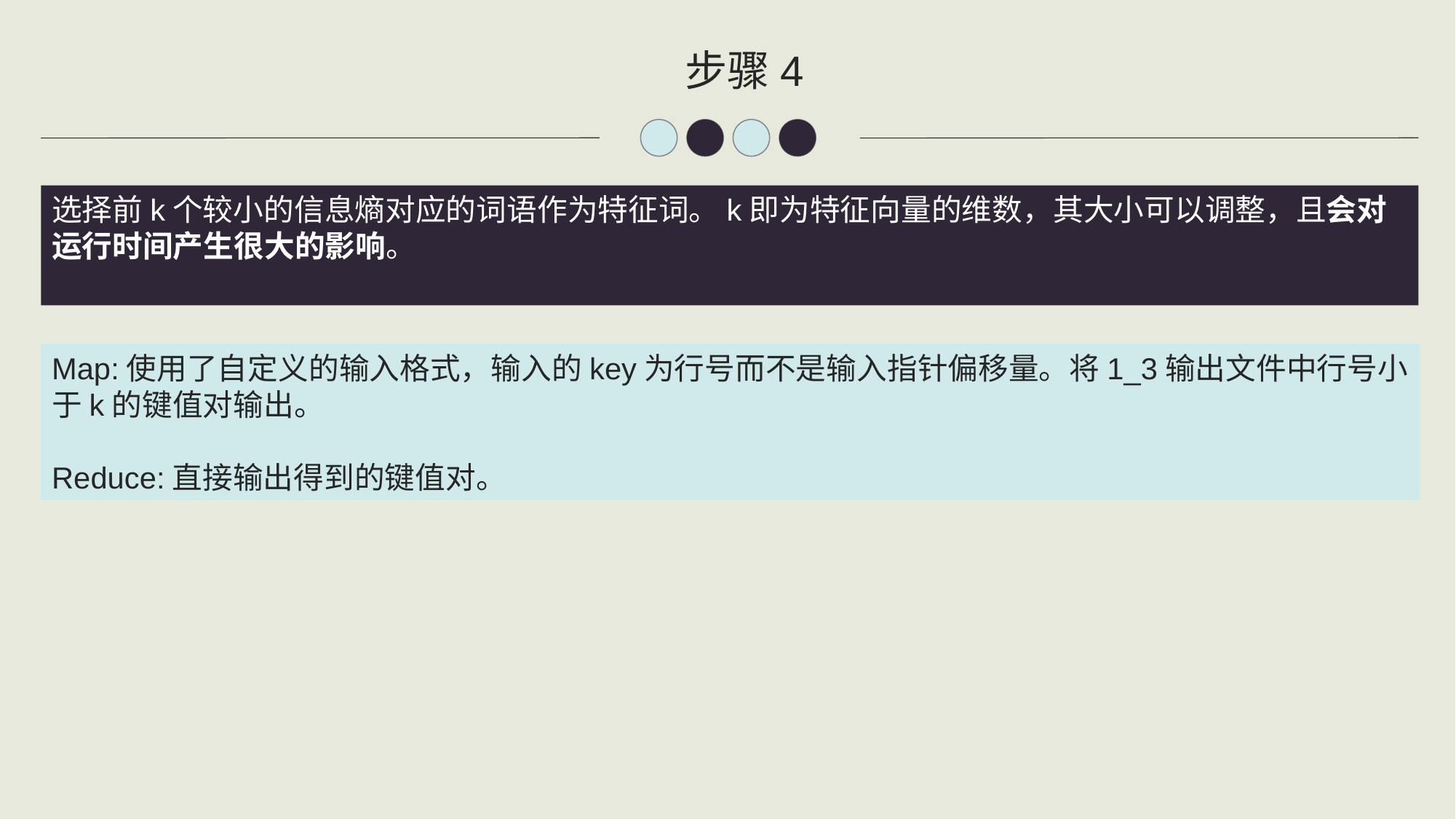

步骤4

选择前k个较小的信息熵对应的词语作为特征词。k即为特征向量的维数，其大小可以调整，且会对运行时间产生很大的影响。

Map:使用了自定义的输入格式，输入的key为行号而不是输入指针偏移量。将1_3输出文件中行号小于k的键值对输出。

Reduce:直接输出得到的键值对。